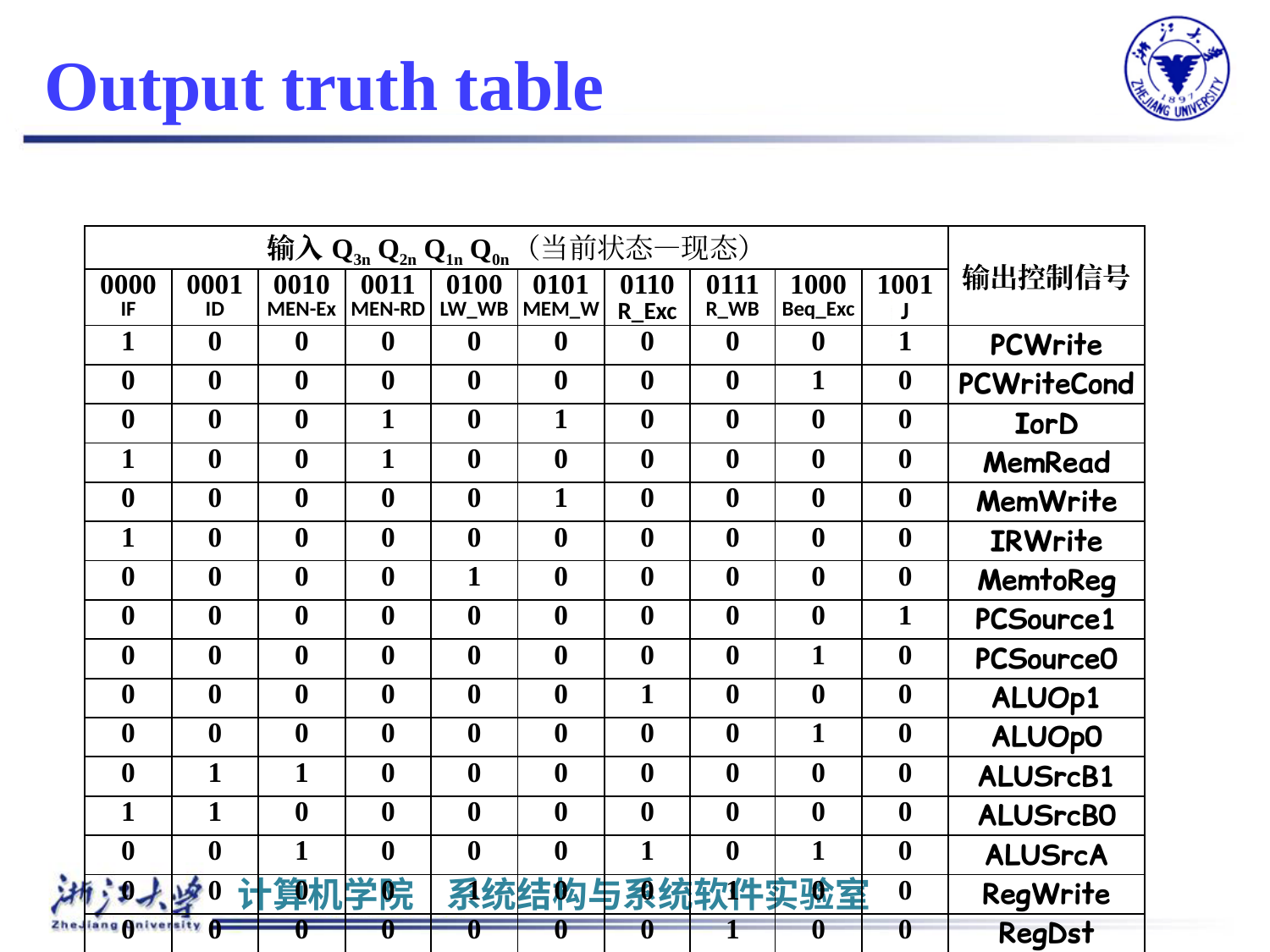

# Output truth table

| 输入Q3n Q2n Q1n Q0n（当前状态—现态） |  |  |  |  |  |  |  |  |  | 输出控制信号 |
| --- | --- | --- | --- | --- | --- | --- | --- | --- | --- | --- |
| 0000 IF | 0001 ID | 0010 MEN-Ex | 0011 MEN-RD | 0100 LW\_WB | 0101 MEM\_W | 0110 R\_Exc | 0111 R\_WB | 1000 Beq\_Exc | 1001 J |  |
| 1 | 0 | 0 | 0 | 0 | 0 | 0 | 0 | 0 | 1 | PCWrite |
| 0 | 0 | 0 | 0 | 0 | 0 | 0 | 0 | 1 | 0 | PCWriteCond |
| 0 | 0 | 0 | 1 | 0 | 1 | 0 | 0 | 0 | 0 | IorD |
| 1 | 0 | 0 | 1 | 0 | 0 | 0 | 0 | 0 | 0 | MemRead |
| 0 | 0 | 0 | 0 | 0 | 1 | 0 | 0 | 0 | 0 | MemWrite |
| 1 | 0 | 0 | 0 | 0 | 0 | 0 | 0 | 0 | 0 | IRWrite |
| 0 | 0 | 0 | 0 | 1 | 0 | 0 | 0 | 0 | 0 | MemtoReg |
| 0 | 0 | 0 | 0 | 0 | 0 | 0 | 0 | 0 | 1 | PCSource1 |
| 0 | 0 | 0 | 0 | 0 | 0 | 0 | 0 | 1 | 0 | PCSource0 |
| 0 | 0 | 0 | 0 | 0 | 0 | 1 | 0 | 0 | 0 | ALUOp1 |
| 0 | 0 | 0 | 0 | 0 | 0 | 0 | 0 | 1 | 0 | ALUOp0 |
| 0 | 1 | 1 | 0 | 0 | 0 | 0 | 0 | 0 | 0 | ALUSrcB1 |
| 1 | 1 | 0 | 0 | 0 | 0 | 0 | 0 | 0 | 0 | ALUSrcB0 |
| 0 | 0 | 1 | 0 | 0 | 0 | 1 | 0 | 1 | 0 | ALUSrcA |
| 0 | 0 | 0 | 0 | 1 | 0 | 0 | 1 | 0 | 0 | RegWrite |
| 0 | 0 | 0 | 0 | 0 | 0 | 0 | 1 | 0 | 0 | RegDst |